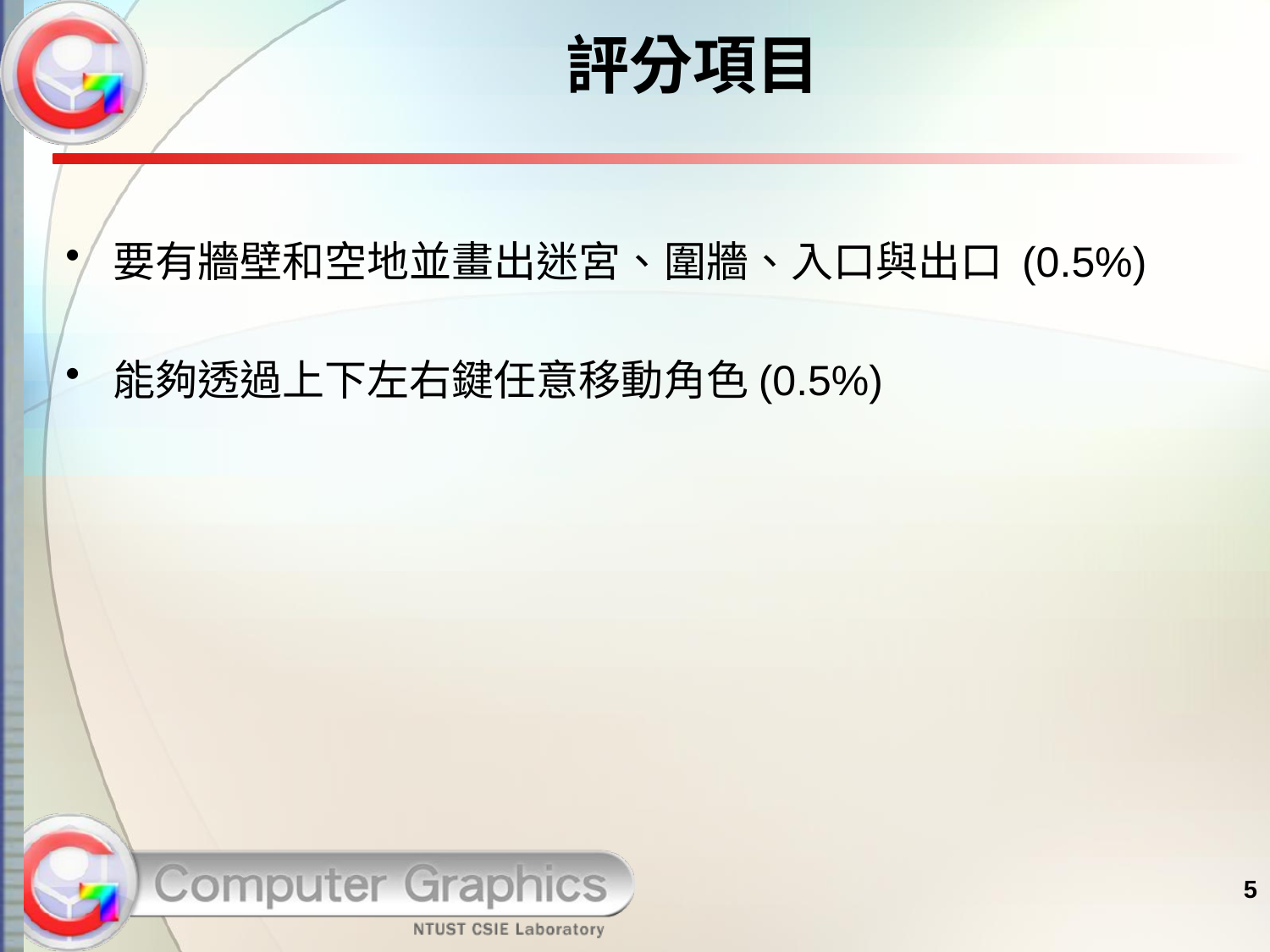

# 評分項目

要有牆壁和空地並畫出迷宮、圍牆、入口與出口 (0.5%)

能夠透過上下左右鍵任意移動角色(0.5%)
5